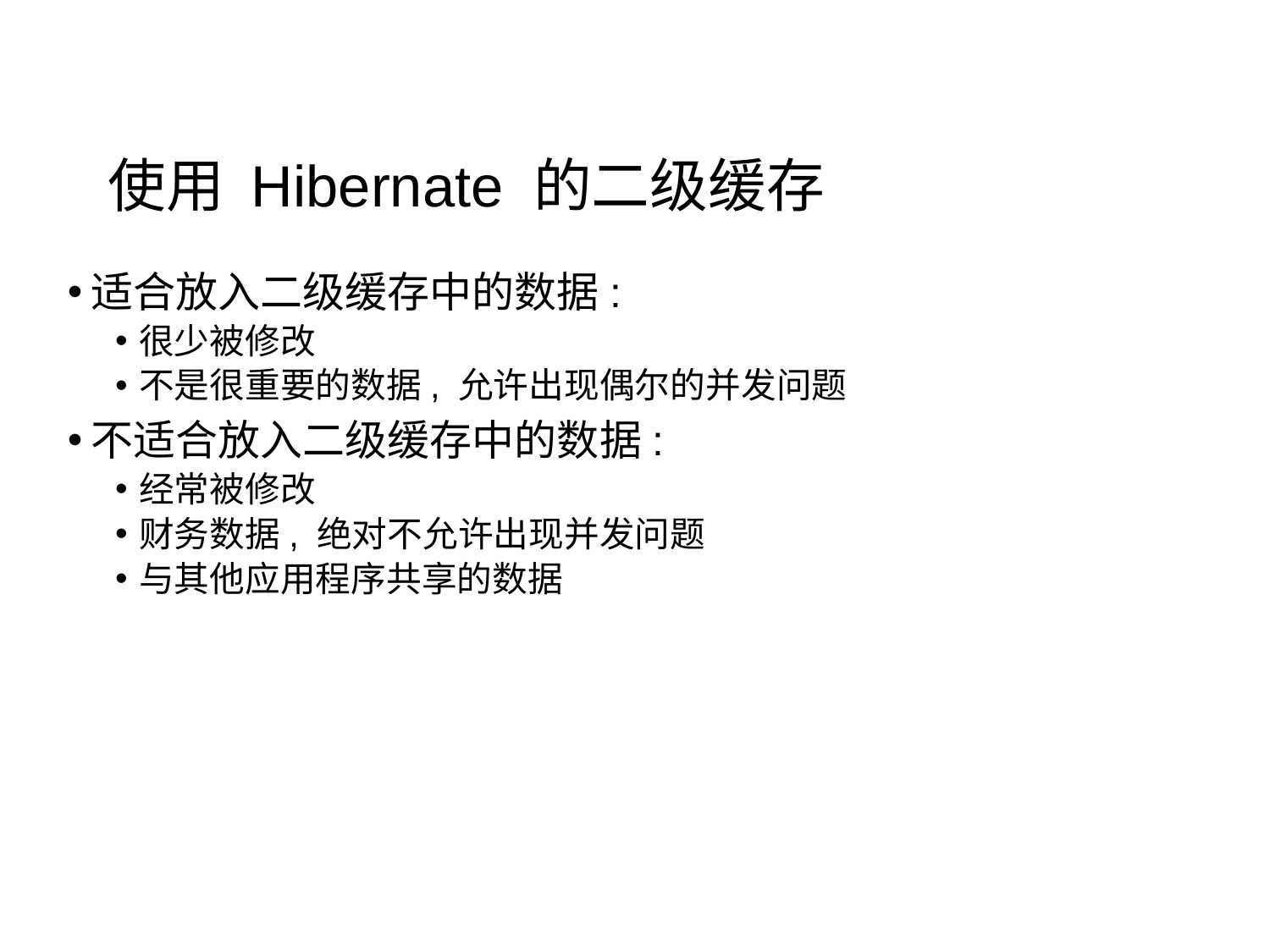

# 使用 Hibernate 的二级缓存
适合放入二级缓存中的数据:
很少被修改
不是很重要的数据, 允许出现偶尔的并发问题
不适合放入二级缓存中的数据:
经常被修改
财务数据, 绝对不允许出现并发问题
与其他应用程序共享的数据